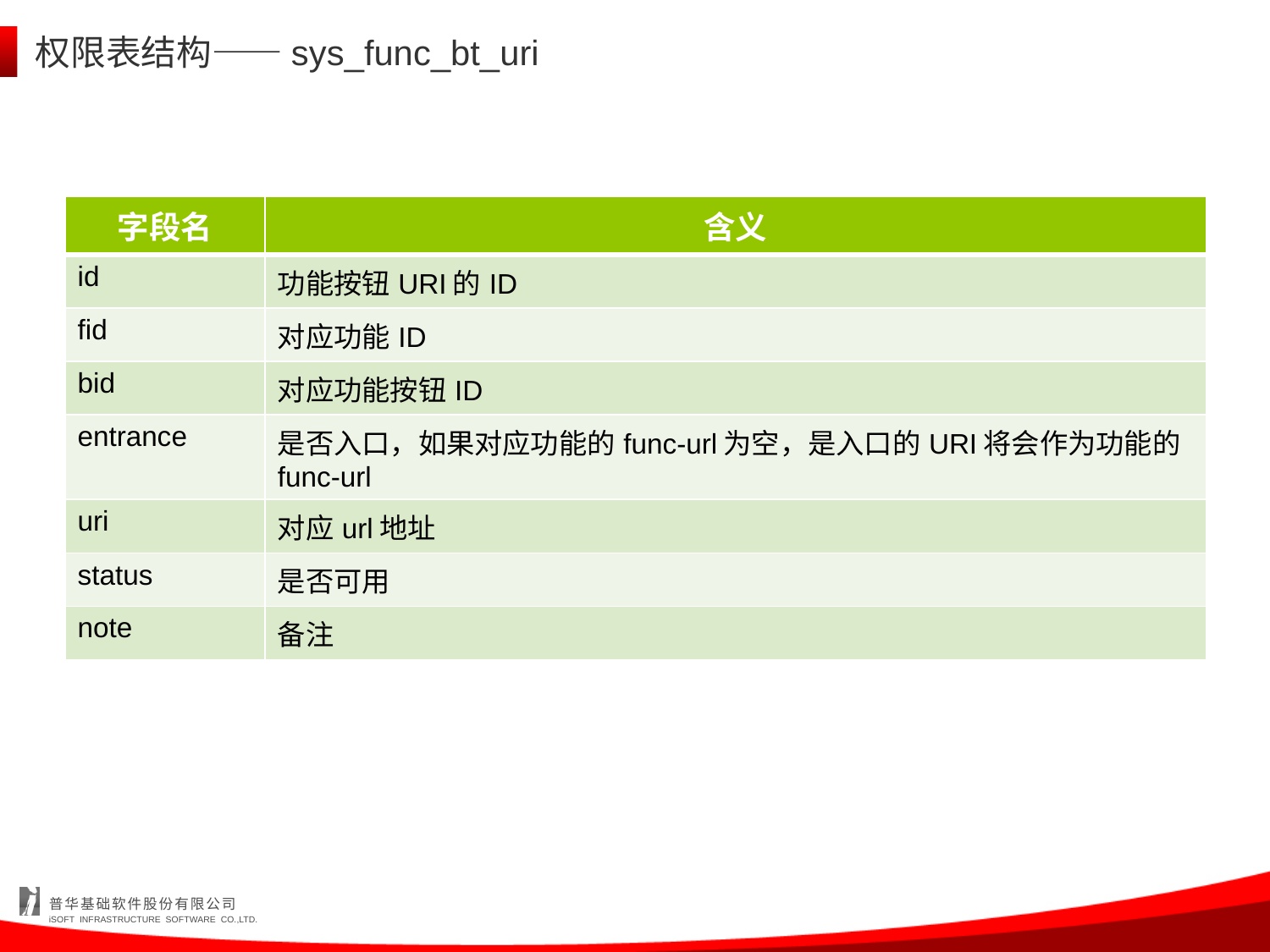

# 权限表结构——sys_func_bt_uri
| 字段名 | 含义 |
| --- | --- |
| id | 功能按钮URI的ID |
| fid | 对应功能ID |
| bid | 对应功能按钮ID |
| entrance | 是否入口，如果对应功能的func-url为空，是入口的URI将会作为功能的func-url |
| uri | 对应url地址 |
| status | 是否可用 |
| note | 备注 |